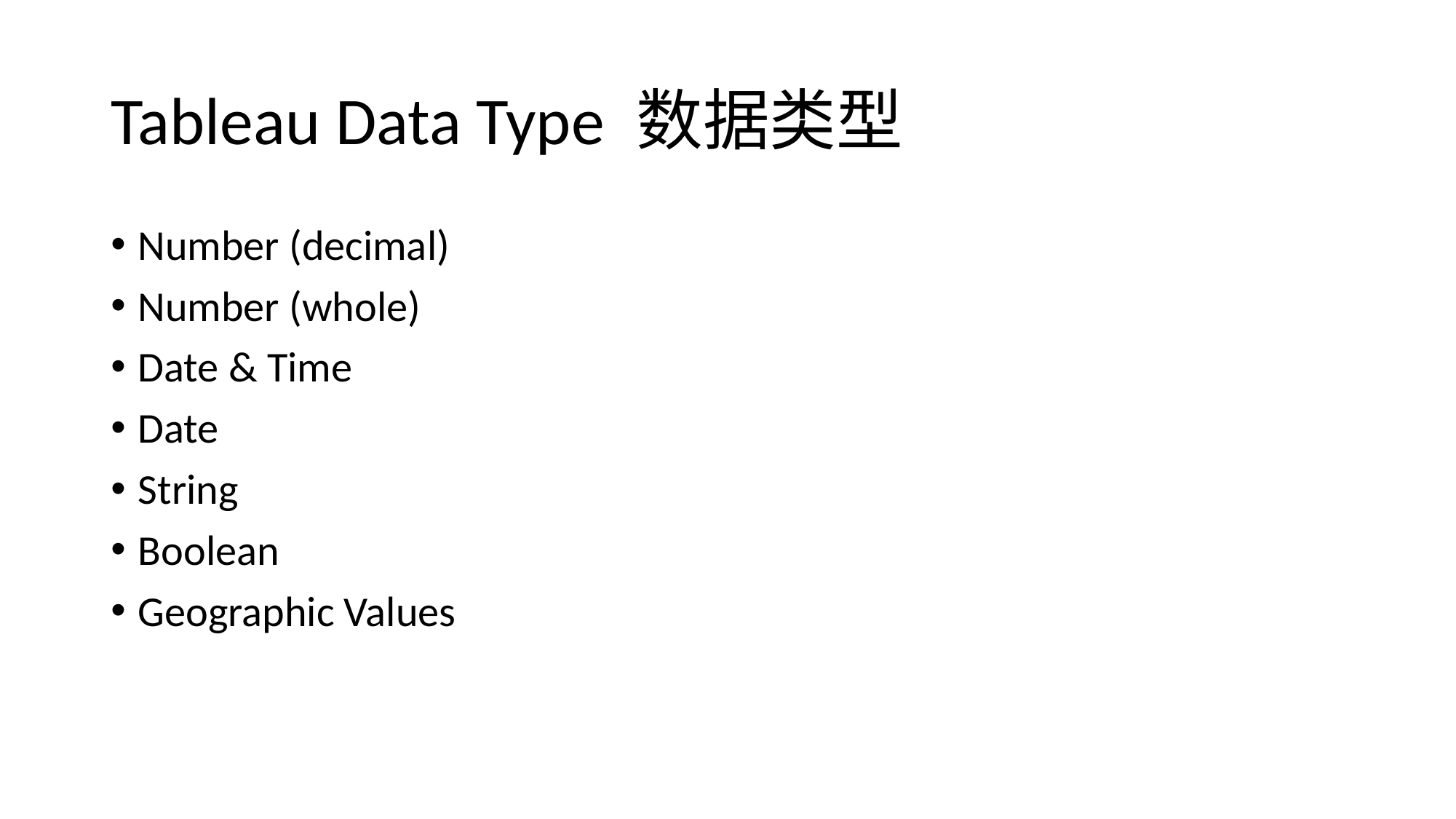

# Tableau Data Type 数据类型
Number (decimal)
Number (whole)
Date & Time
Date
String
Boolean
Geographic Values